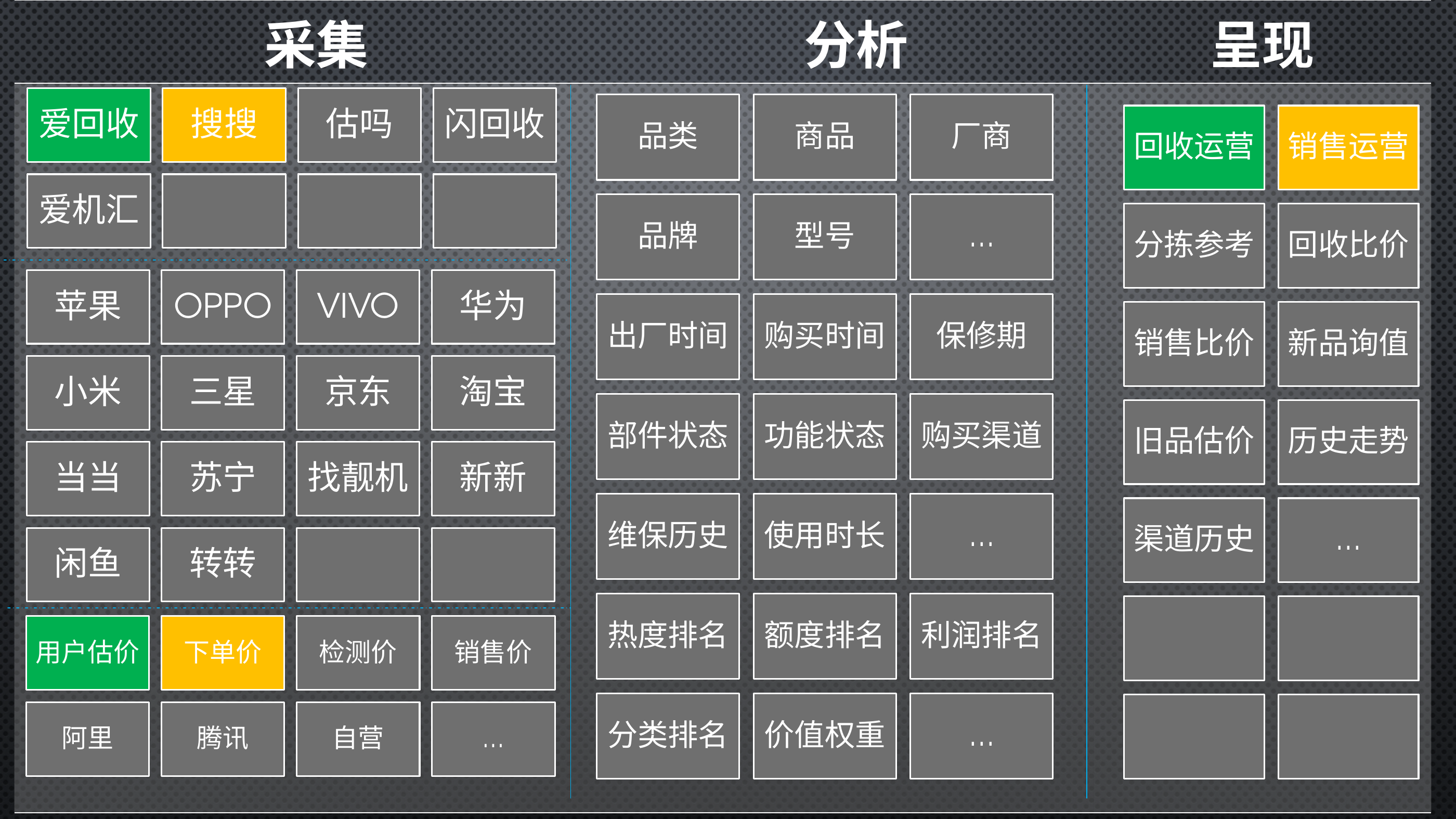

| 采集 | 分析 | 呈现 |
| --- | --- | --- |
|  |  |  |
爱回收
搜搜
估吗
闪回收
爱机汇

品类
商品
厂商
品牌
型号
…
出厂时间
购买时间
保修期
部件状态
功能状态
购买渠道
维保历史
使用时长
…
热度排名
额度排名
利润排名
分类排名
价值权重
…
回收运营
销售运营
分拣参考
回收比价
销售比价
新品询值
旧品估价
历史走势
渠道历史
…

苹果
OPPO
VIVO
华为
小米
三星
京东
淘宝
当当
苏宁
找靓机
新新
闲鱼
转转

用户估价
下单价
检测价
销售价
阿里
腾讯
自营
…